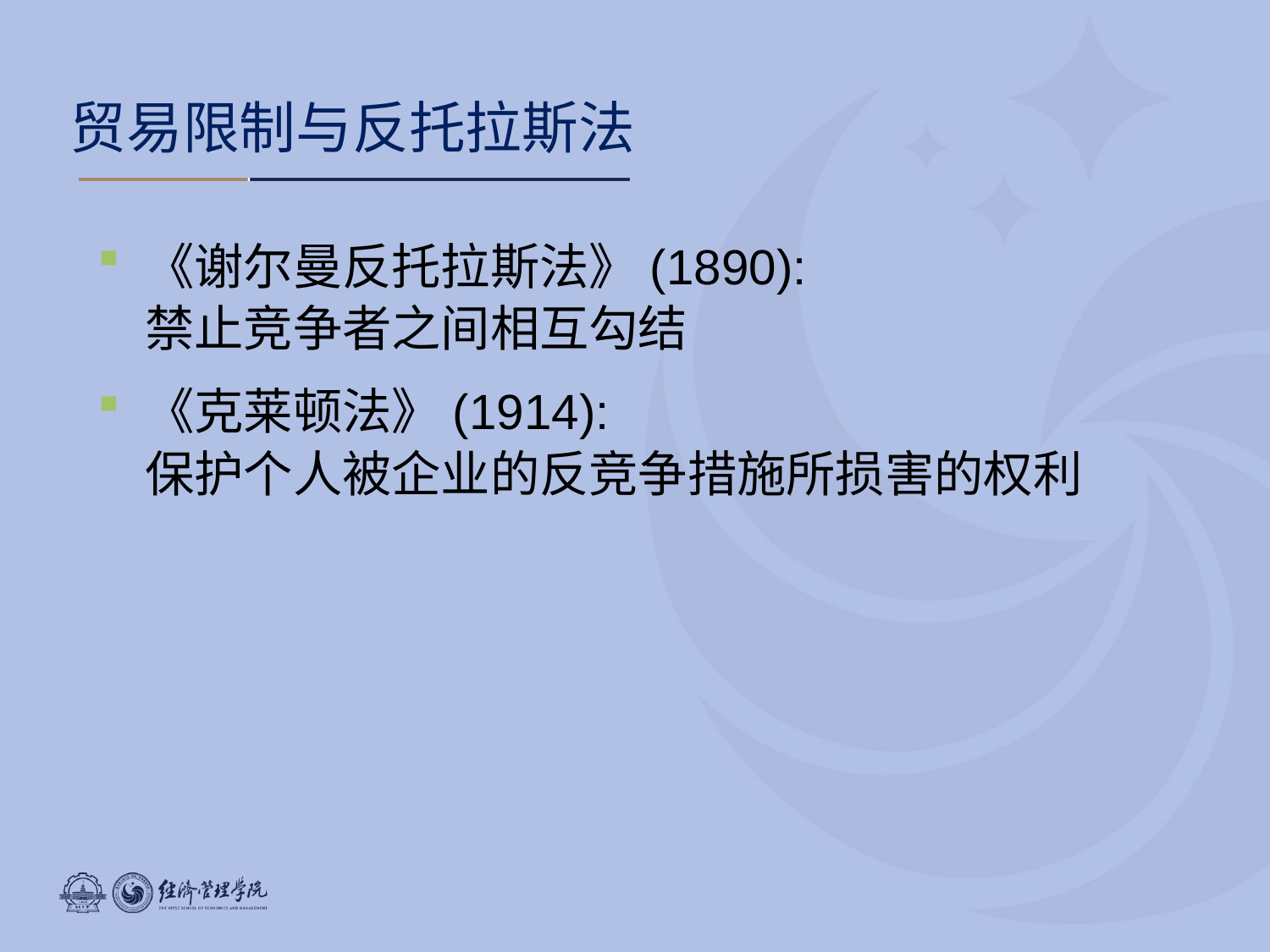

贸易限制与反托拉斯法
《谢尔曼反托拉斯法》(1890):
禁止竞争者之间相互勾结
《克莱顿法》(1914):
保护个人被企业的反竞争措施所损害的权利